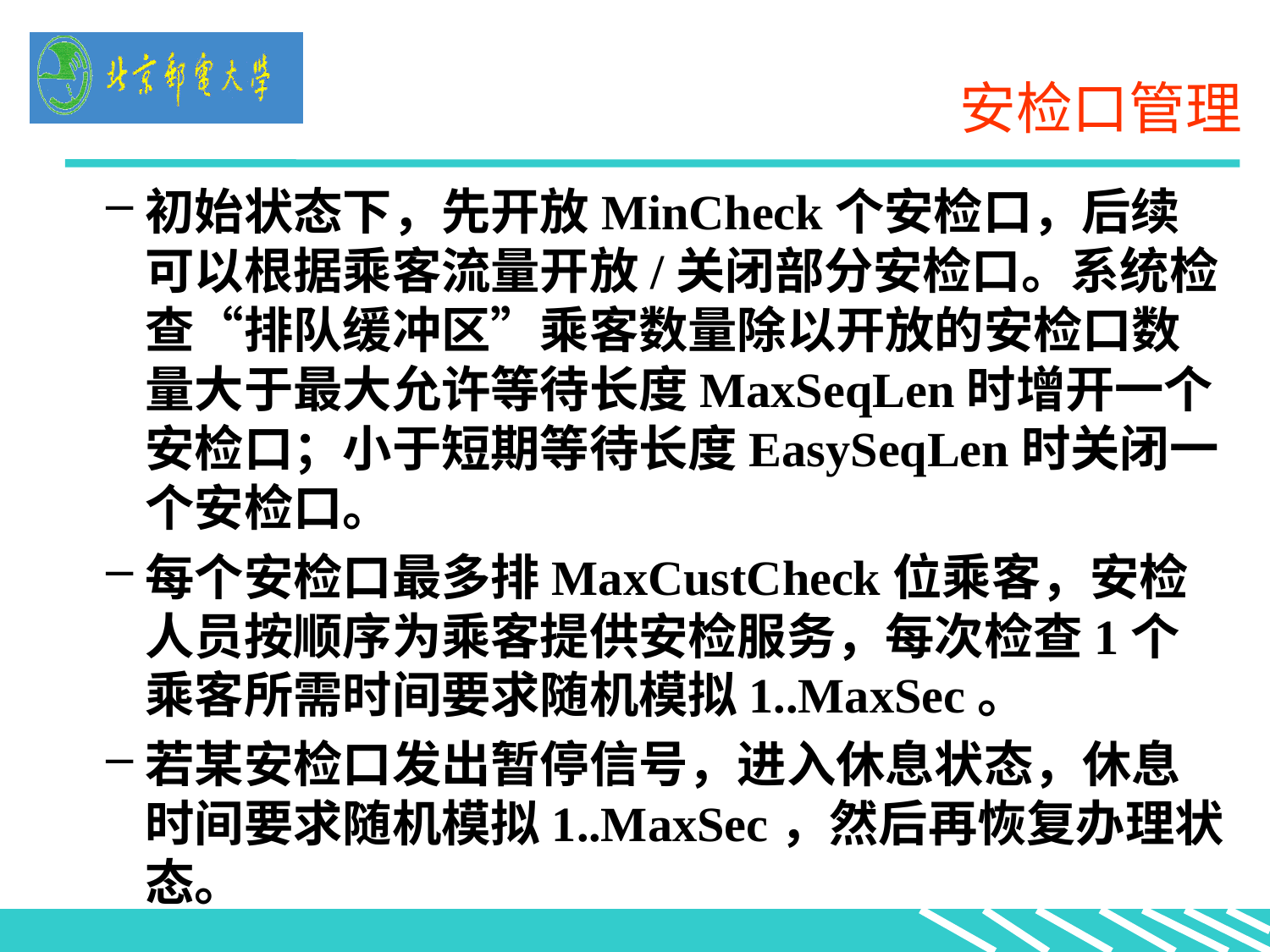

# 安检口管理
初始状态下，先开放MinCheck个安检口，后续可以根据乘客流量开放/关闭部分安检口。系统检查“排队缓冲区”乘客数量除以开放的安检口数量大于最大允许等待长度MaxSeqLen时增开一个安检口；小于短期等待长度EasySeqLen时关闭一个安检口。
每个安检口最多排MaxCustCheck位乘客，安检人员按顺序为乘客提供安检服务，每次检查1个乘客所需时间要求随机模拟1..MaxSec。
若某安检口发出暂停信号，进入休息状态，休息时间要求随机模拟1..MaxSec，然后再恢复办理状态。
5